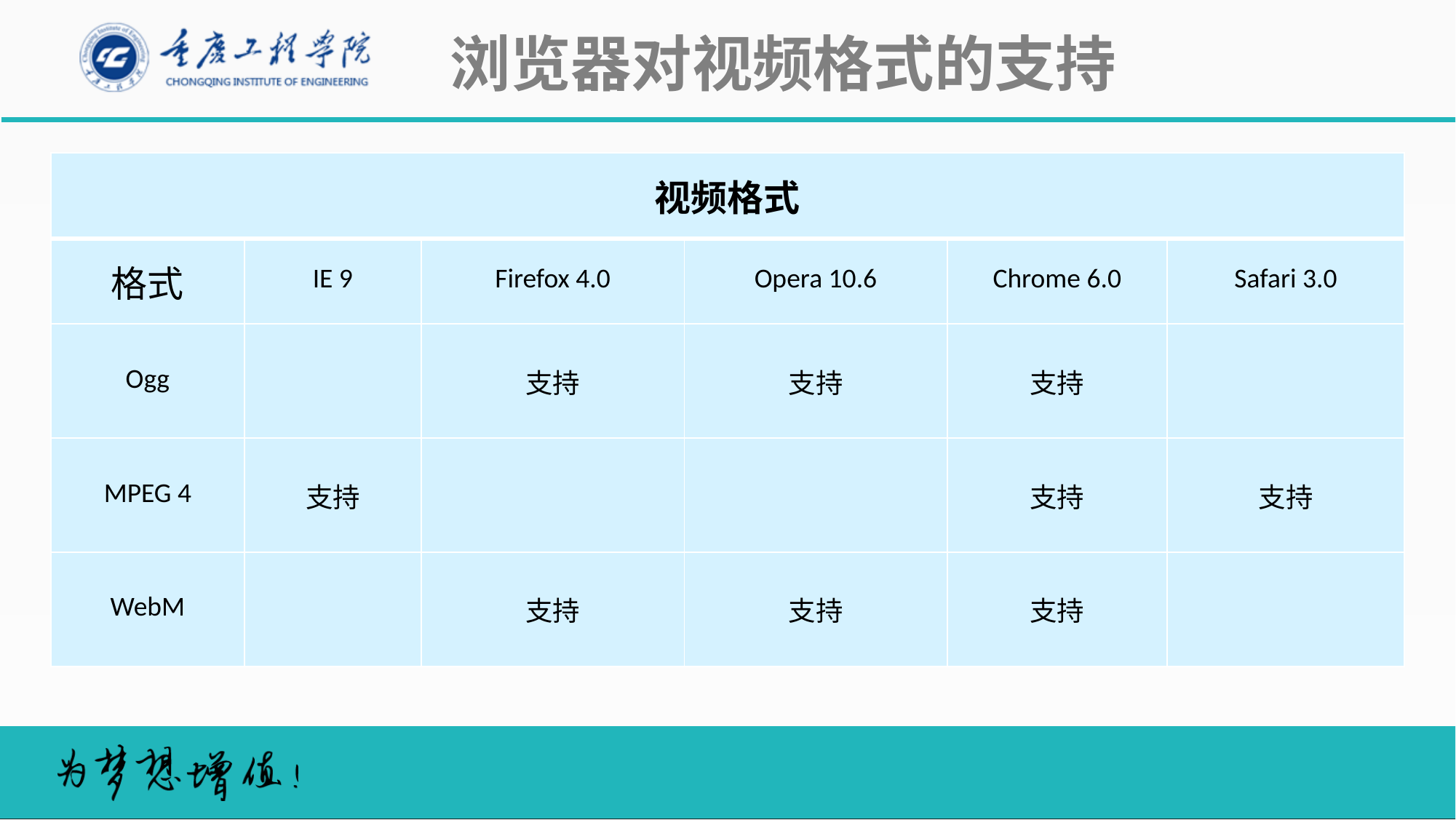

浏览器对视频格式的支持
| 视频格式 |  |  |  |  |  |
| --- | --- | --- | --- | --- | --- |
| 格式 | IE 9 | Firefox 4.0 | Opera 10.6 | Chrome 6.0 | Safari 3.0 |
| Ogg |  | 支持 | 支持 | 支持 |  |
| MPEG 4 | 支持 |  |  | 支持 | 支持 |
| WebM |  | 支持 | 支持 | 支持 |  |